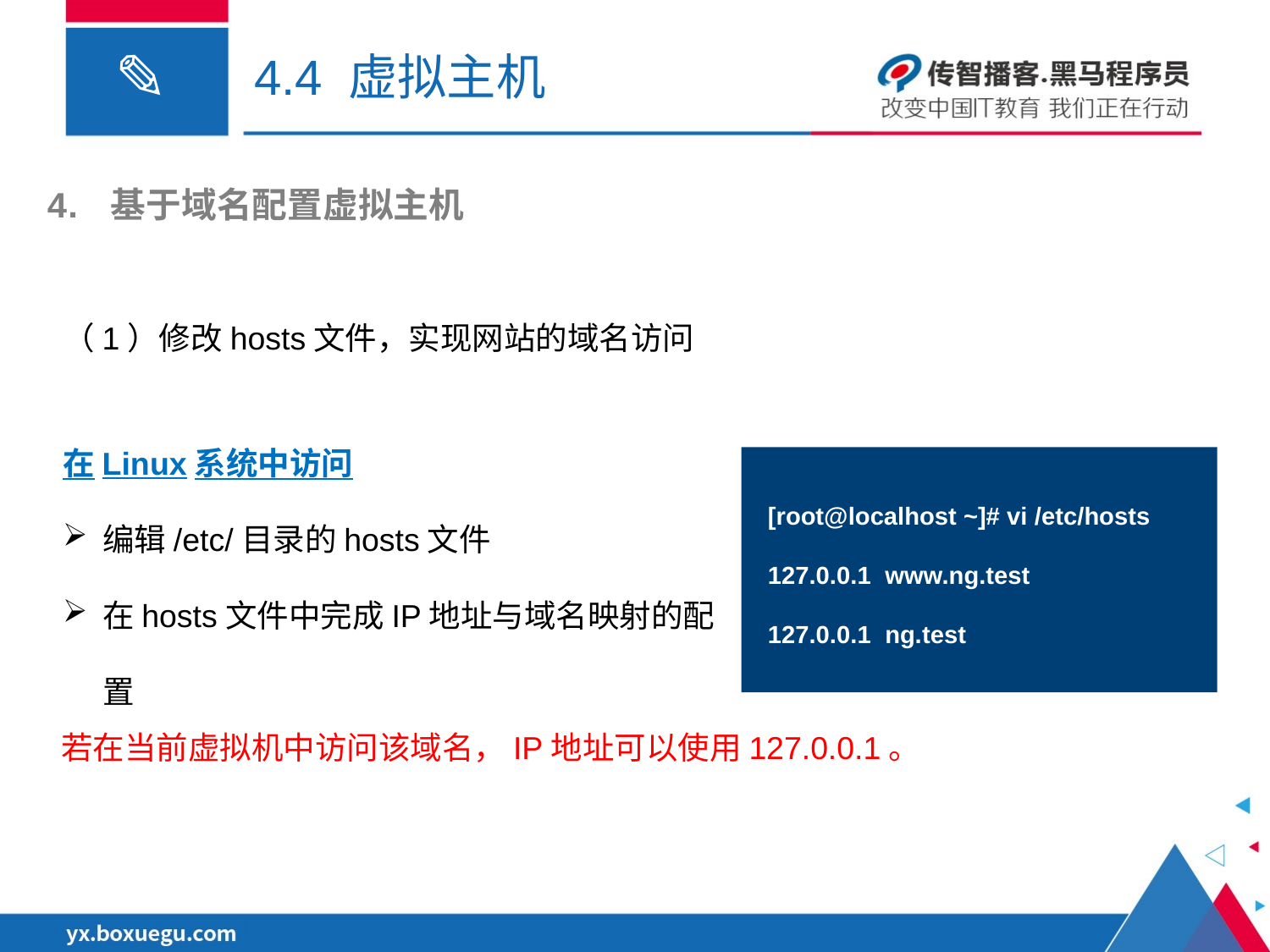

# 4.4 虚拟主机
基于域名配置虚拟主机
（1）修改hosts文件，实现网站的域名访问
在Linux系统中访问
编辑/etc/目录的hosts文件
在hosts文件中完成IP地址与域名映射的配置

[root@localhost ~]# vi /etc/hosts
127.0.0.1  www.ng.test
127.0.0.1  ng.test
若在当前虚拟机中访问该域名，IP地址可以使用127.0.0.1。